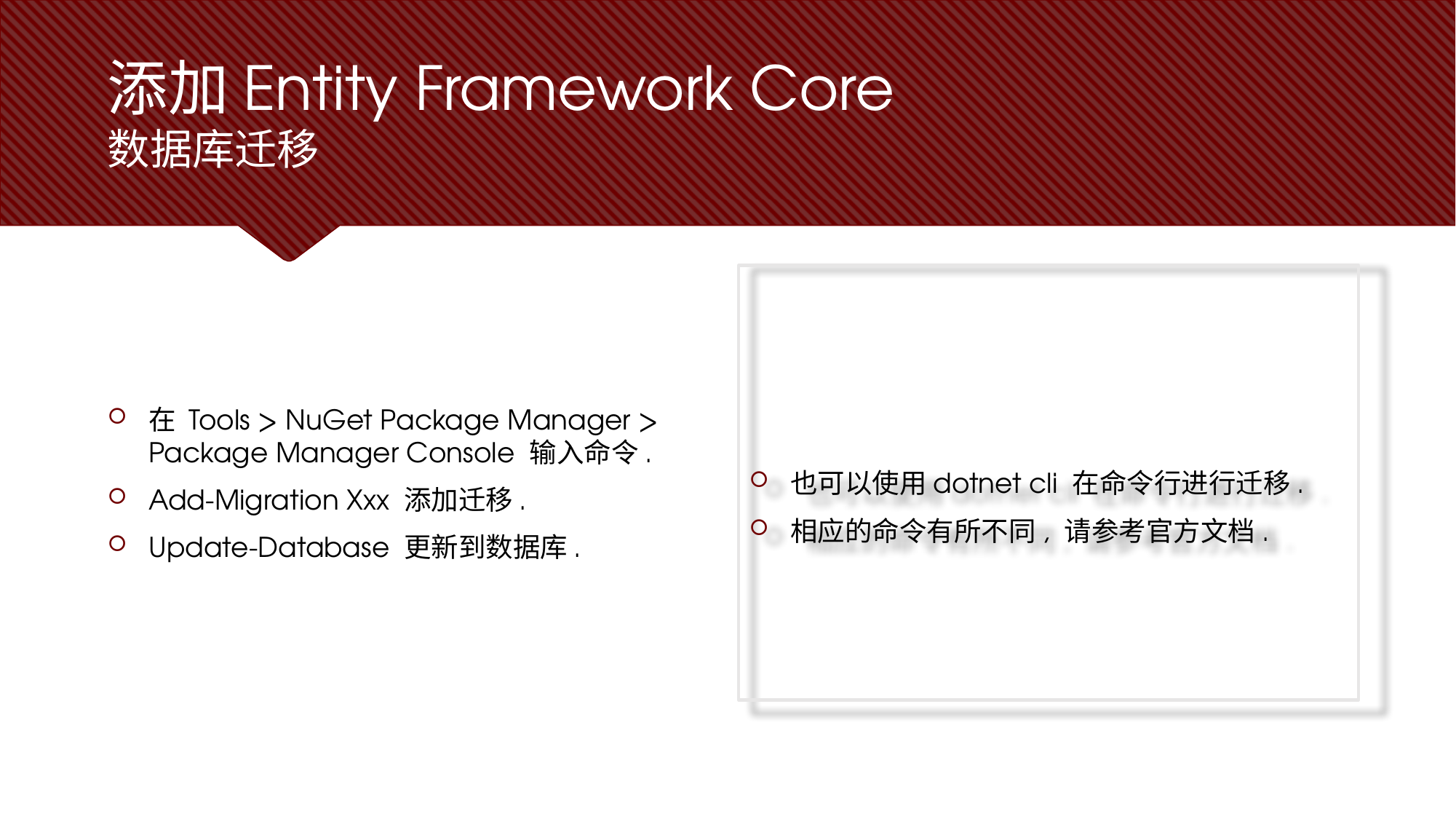

# 添加Entity Framework Core 数据库迁移

也可以使用dotnet cli 在命令行进行迁移.
相应的命令有所不同, 请参考官方文档.
在 Tools > NuGet Package Manager > Package Manager Console 输入命令.
Add-Migration Xxx 添加迁移.
Update-Database 更新到数据库.